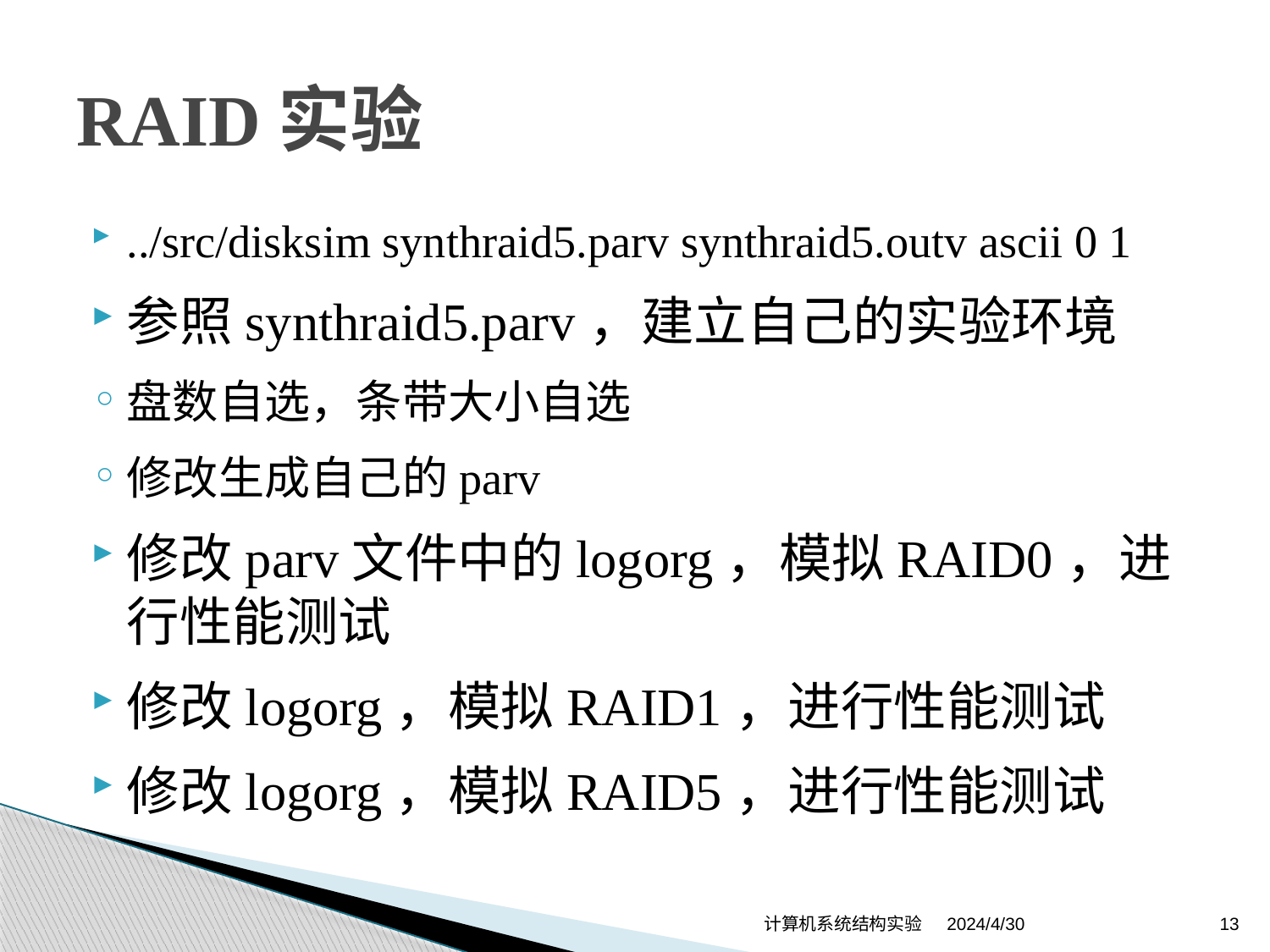

# RAID实验
../src/disksim synthraid5.parv synthraid5.outv ascii 0 1
参照synthraid5.parv，建立自己的实验环境
盘数自选，条带大小自选
修改生成自己的parv
修改parv文件中的logorg，模拟RAID0，进行性能测试
修改logorg，模拟RAID1，进行性能测试
修改logorg，模拟RAID5，进行性能测试
计算机系统结构实验
2024/4/30
13